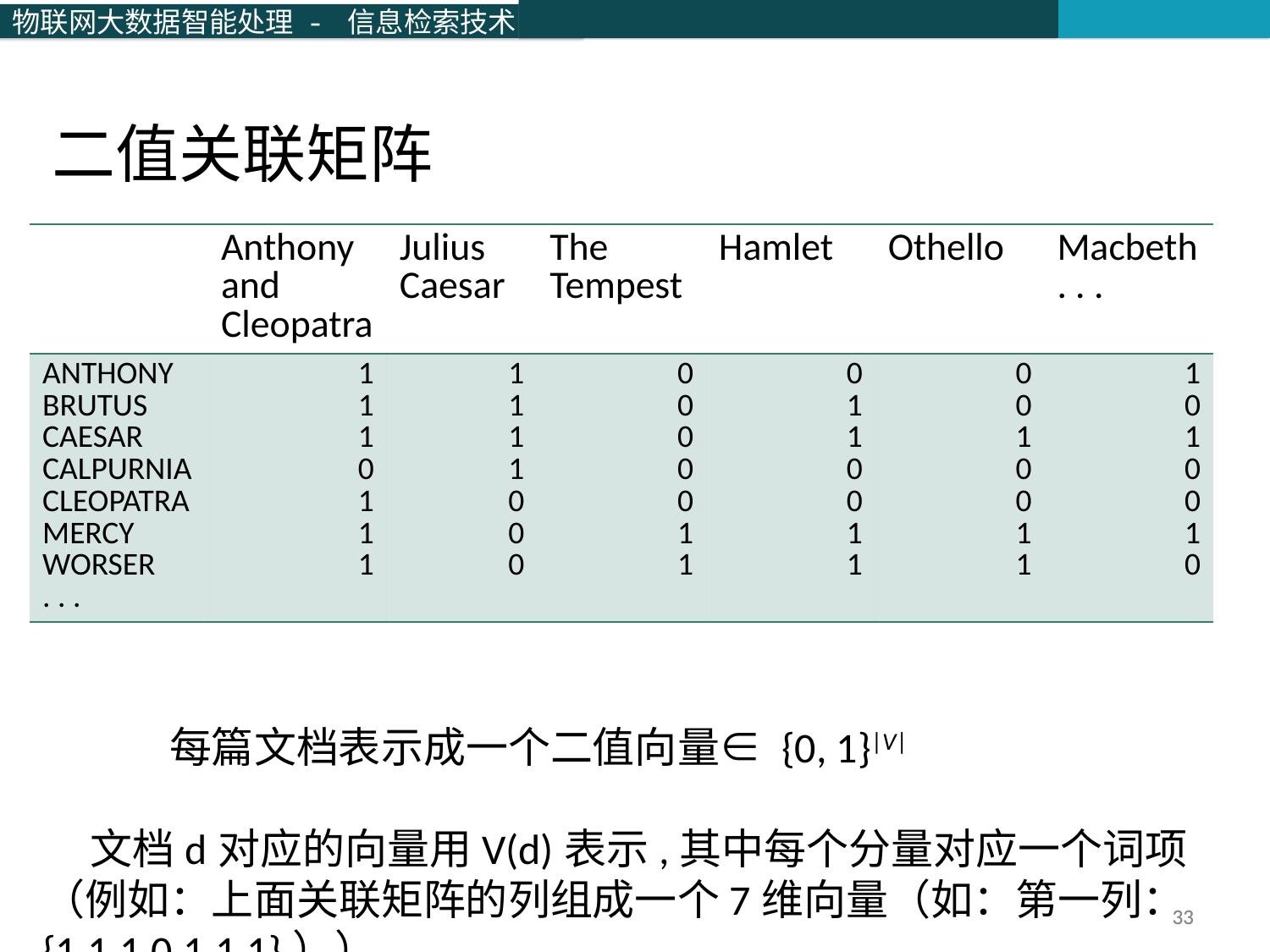

二值关联矩阵
|  | Anthony and Cleopatra | Julius Caesar | The Tempest | Hamlet | Othello | Macbeth . . . |
| --- | --- | --- | --- | --- | --- | --- |
| ANTHONY BRUTUS CAESAR CALPURNIA CLEOPATRA MERCY WORSER . . . | 1 1 1 0 1 1 1 | 1 1 1 1 0 0 0 | 0 0 0 0 0 1 1 | 0 1 1 0 0 1 1 | 0 0 1 0 0 1 1 | 1 0 1 0 0 1 0 |
	每篇文档表示成一个二值向量∈ {0, 1}|V|

    文档d对应的向量用V(d)表示,其中每个分量对应一个词项（例如：上面关联矩阵的列组成一个7维向量（如：第一列： {1,1,1,0,1,1,1}））
33
33